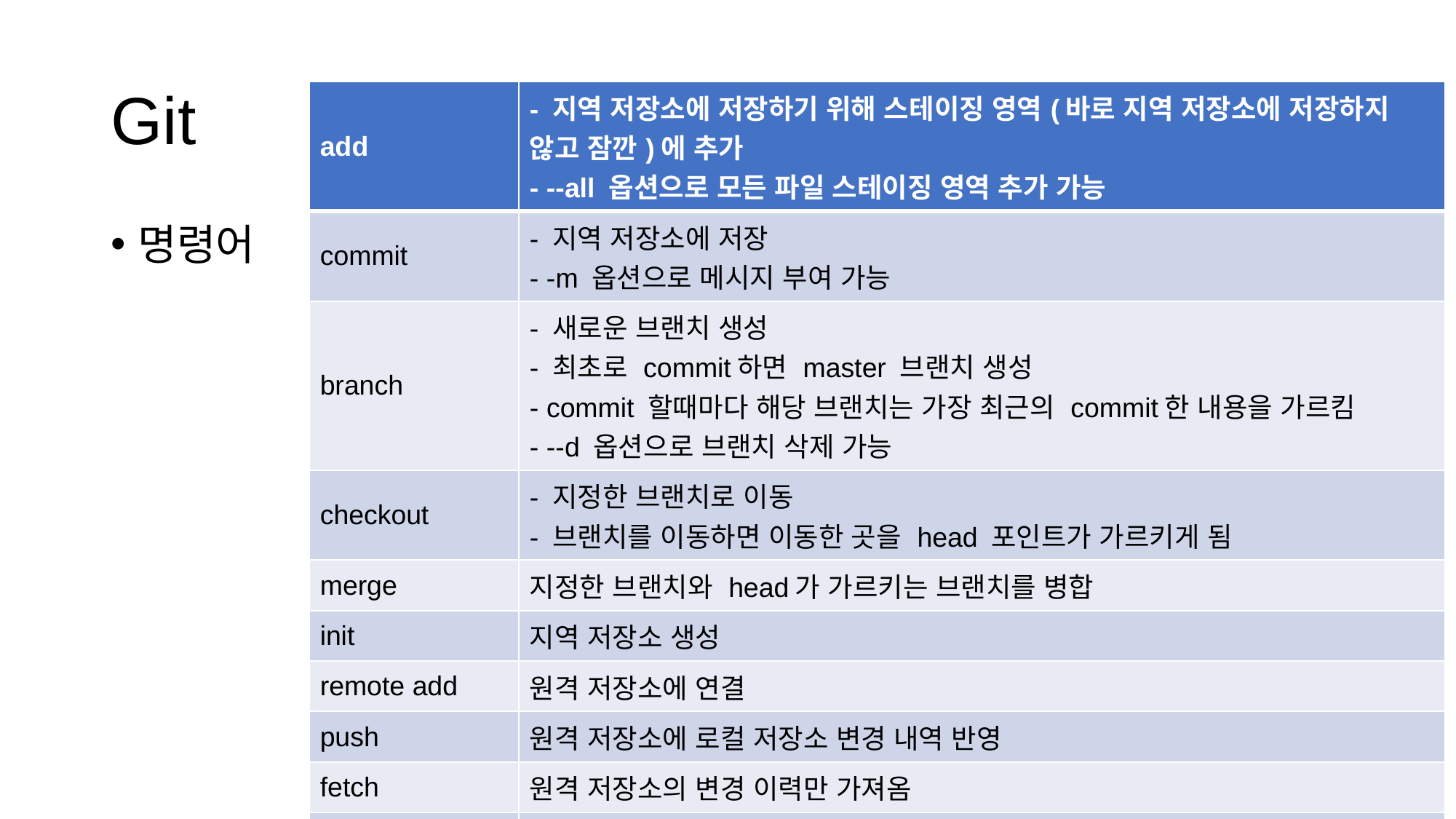

# Git
| add | - 지역 저장소에 저장하기 위해 스테이징 영역(바로 지역 저장소에 저장하지 않고 잠깐)에 추가 - --all 옵션으로 모든 파일 스테이징 영역 추가 가능 |
| --- | --- |
| commit | - 지역 저장소에 저장 - -m 옵션으로 메시지 부여 가능 |
| branch | - 새로운 브랜치 생성 - 최초로 commit하면 master 브랜치 생성 - commit 할때마다 해당 브랜치는 가장 최근의 commit한 내용을 가르킴 - --d 옵션으로 브랜치 삭제 가능 |
| checkout | - 지정한 브랜치로 이동 - 브랜치를 이동하면 이동한 곳을 head 포인트가 가르키게 됨 |
| merge | 지정한 브랜치와 head가 가르키는 브랜치를 병합 |
| init | 지역 저장소 생성 |
| remote add | 원격 저장소에 연결 |
| push | 원격 저장소에 로컬 저장소 변경 내역 반영 |
| fetch | 원격 저장소의 변경 이력만 가져옴 |
| clone | 원격 저장소의 전체 이력을 가져옴 |
| fork | 지정한 원격 저장소의 내용을 자시니의 우너격 저장소로 복사 |
명령어